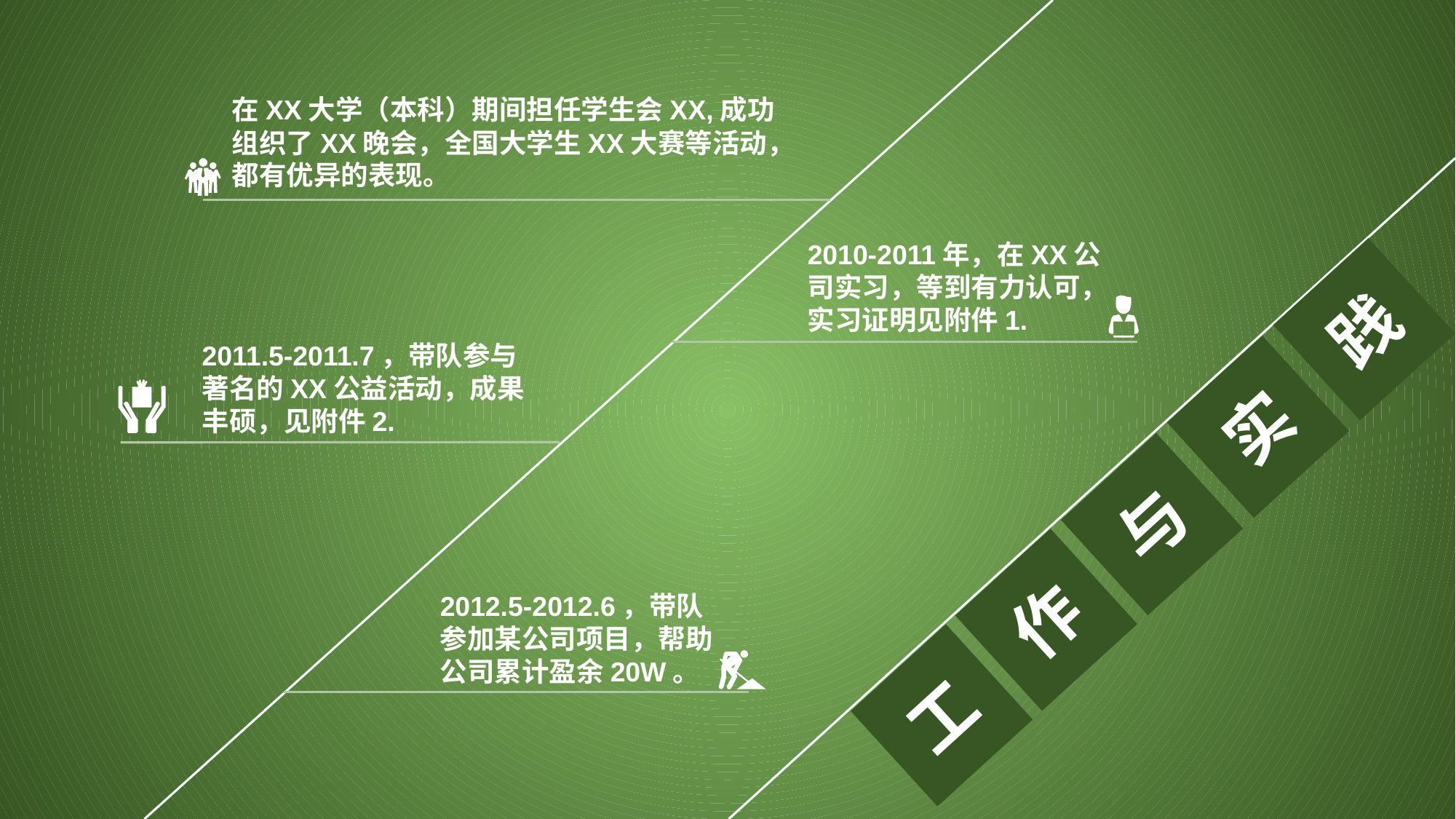

在XX大学（本科）期间担任学生会XX,成功组织了XX晚会，全国大学生XX大赛等活动，都有优异的表现。

2010-2011年，在XX公司实习，等到有力认可，实习证明见附件1.
践

2011.5-2011.7，带队参与著名的XX公益活动，成果丰硕，见附件2.
实

与
作
2012.5-2012.6，带队参加某公司项目，帮助公司累计盈余20W。

工